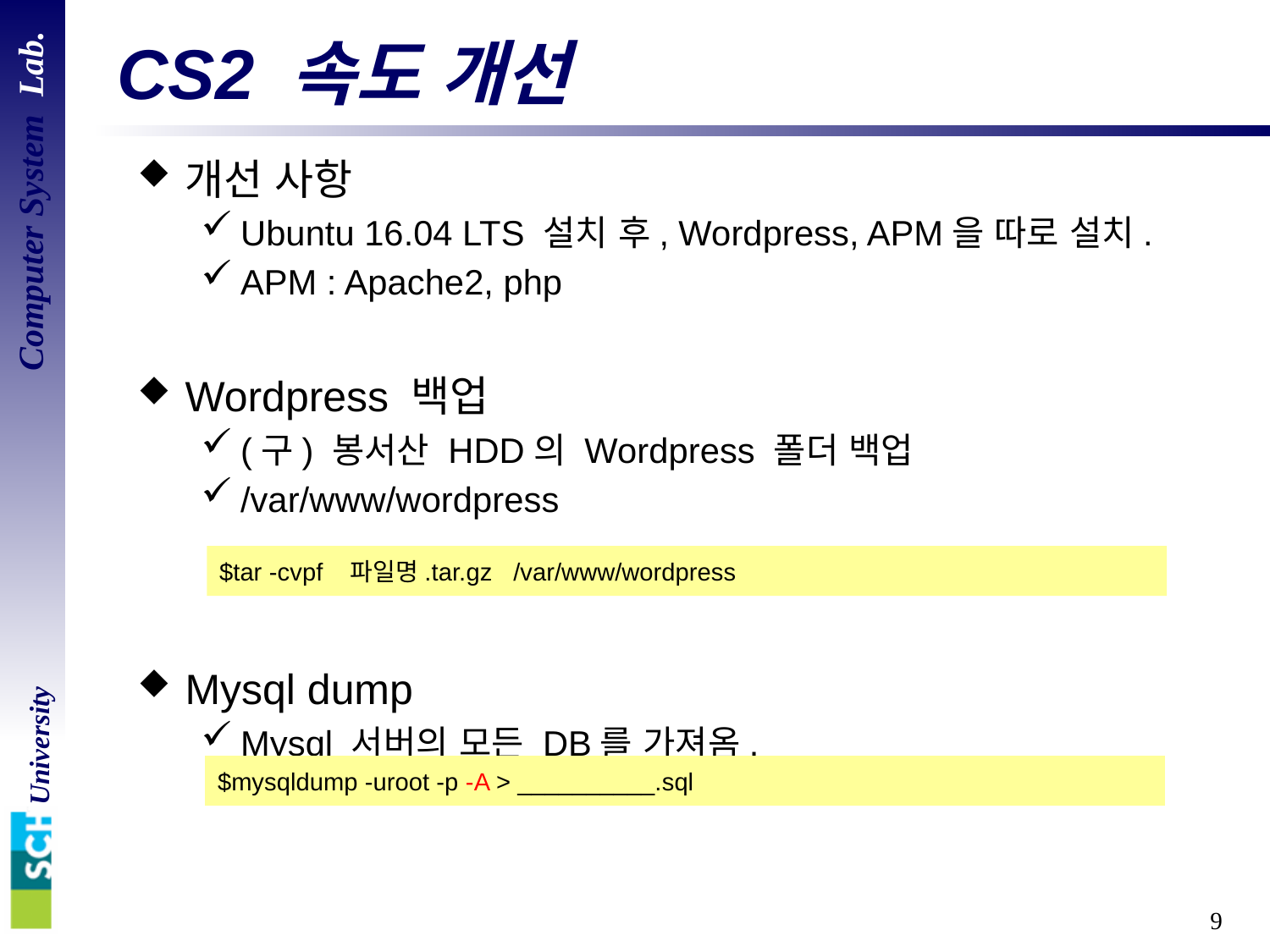

# CS2 속도 개선
개선 사항
Ubuntu 16.04 LTS 설치 후, Wordpress, APM을 따로 설치.
APM : Apache2, php

Wordpress 백업
(구) 봉서산 HDD의 Wordpress 폴더 백업
/var/www/wordpress

Mysql dump
Mysql 서버의 모든 DB를 가져옴.

$tar -cvpf   파일명.tar.gz   /var/www/wordpress
$mysqldump -uroot -p -A > __________.sql